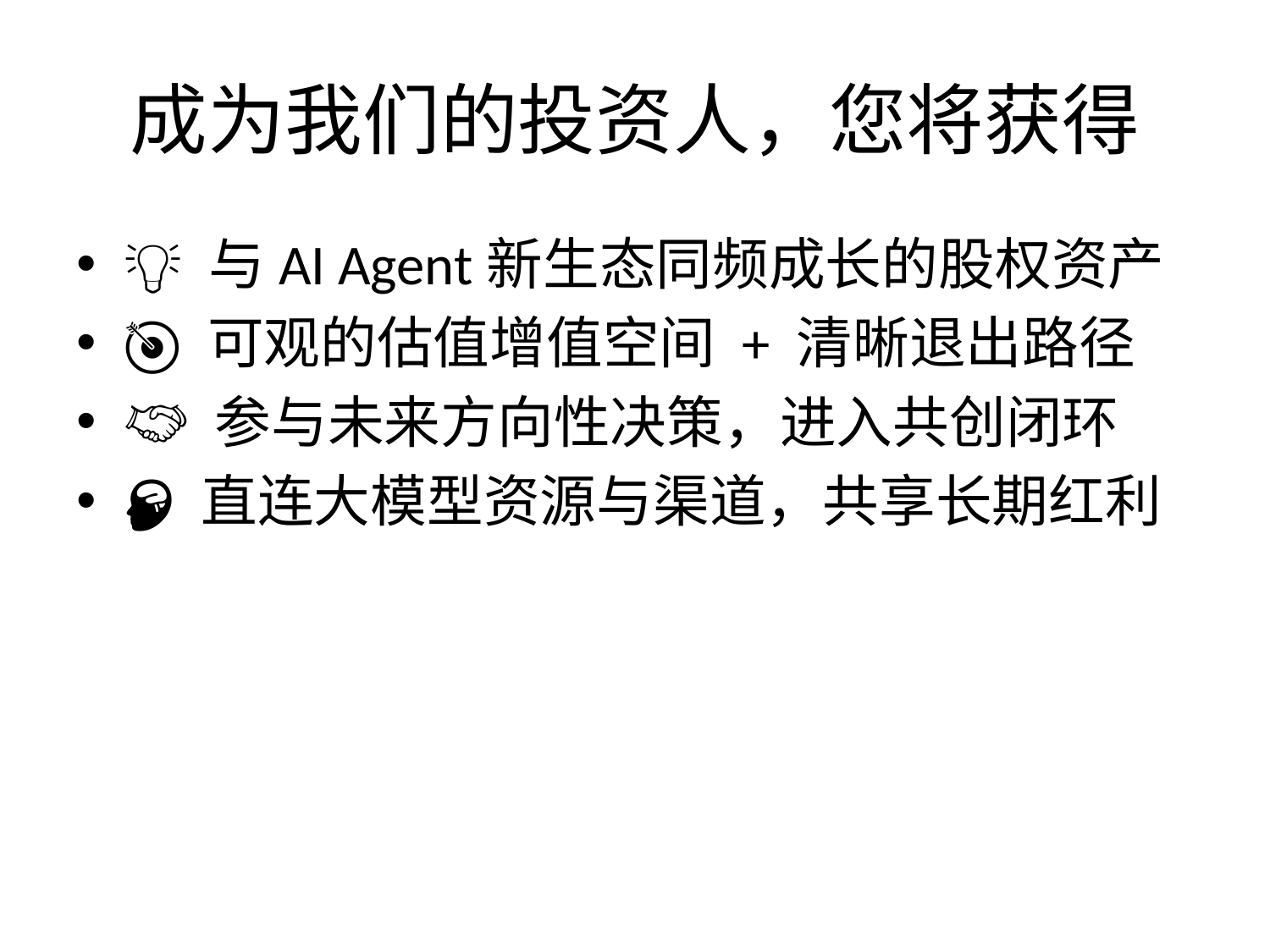

# 成为我们的投资人，您将获得
💡 与AI Agent新生态同频成长的股权资产
🎯 可观的估值增值空间 + 清晰退出路径
🤝 参与未来方向性决策，进入共创闭环
🧠 直连大模型资源与渠道，共享长期红利